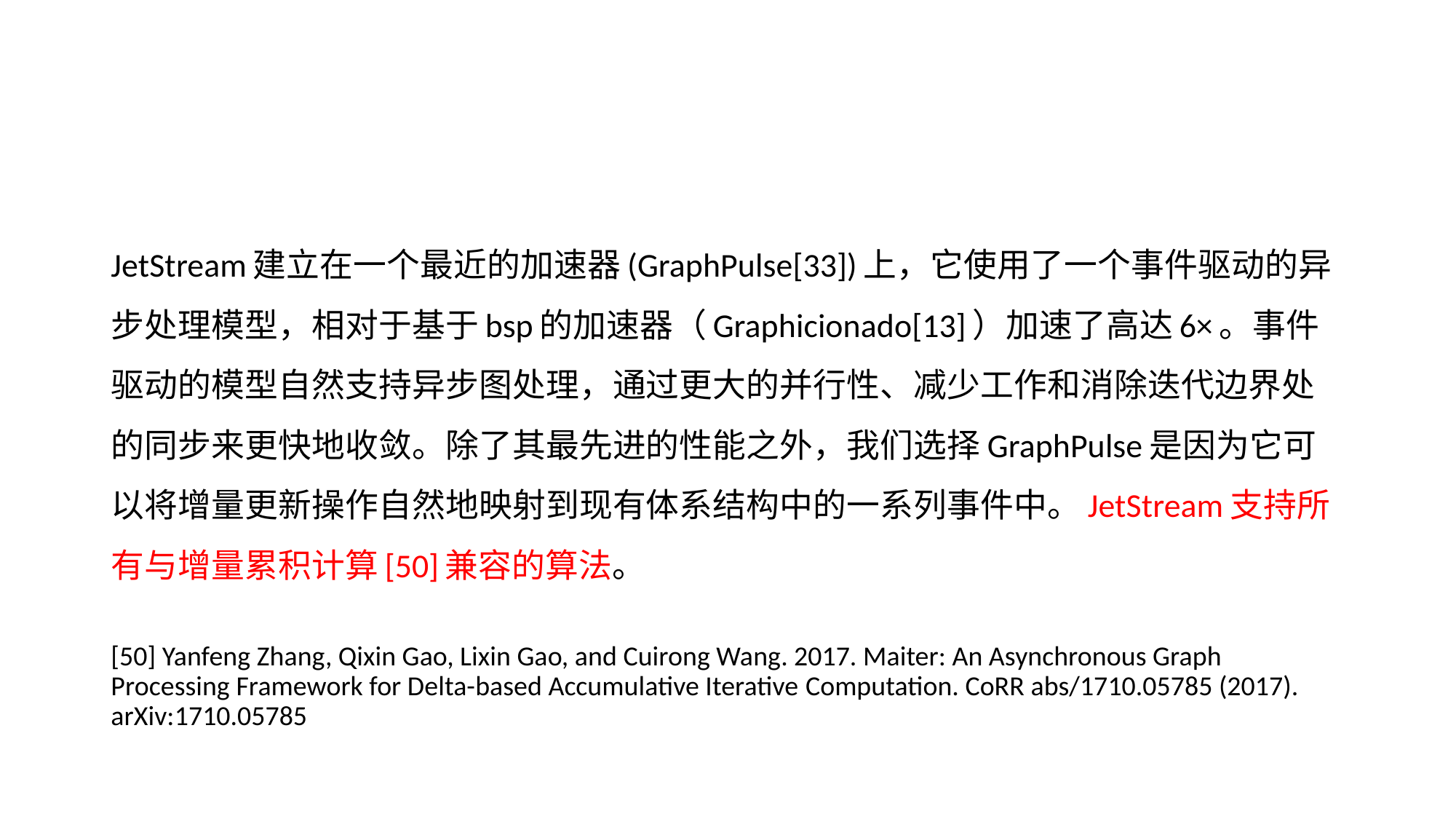

#
JetStream建立在一个最近的加速器(GraphPulse[33])上，它使用了一个事件驱动的异步处理模型，相对于基于bsp的加速器（Graphicionado[13]）加速了高达6×。事件驱动的模型自然支持异步图处理，通过更大的并行性、减少工作和消除迭代边界处的同步来更快地收敛。除了其最先进的性能之外，我们选择GraphPulse是因为它可以将增量更新操作自然地映射到现有体系结构中的一系列事件中。JetStream支持所有与增量累积计算[50]兼容的算法。

[50] Yanfeng Zhang, Qixin Gao, Lixin Gao, and Cuirong Wang. 2017. Maiter: An Asynchronous Graph Processing Framework for Delta-based Accumulative Iterative Computation. CoRR abs/1710.05785 (2017). arXiv:1710.05785